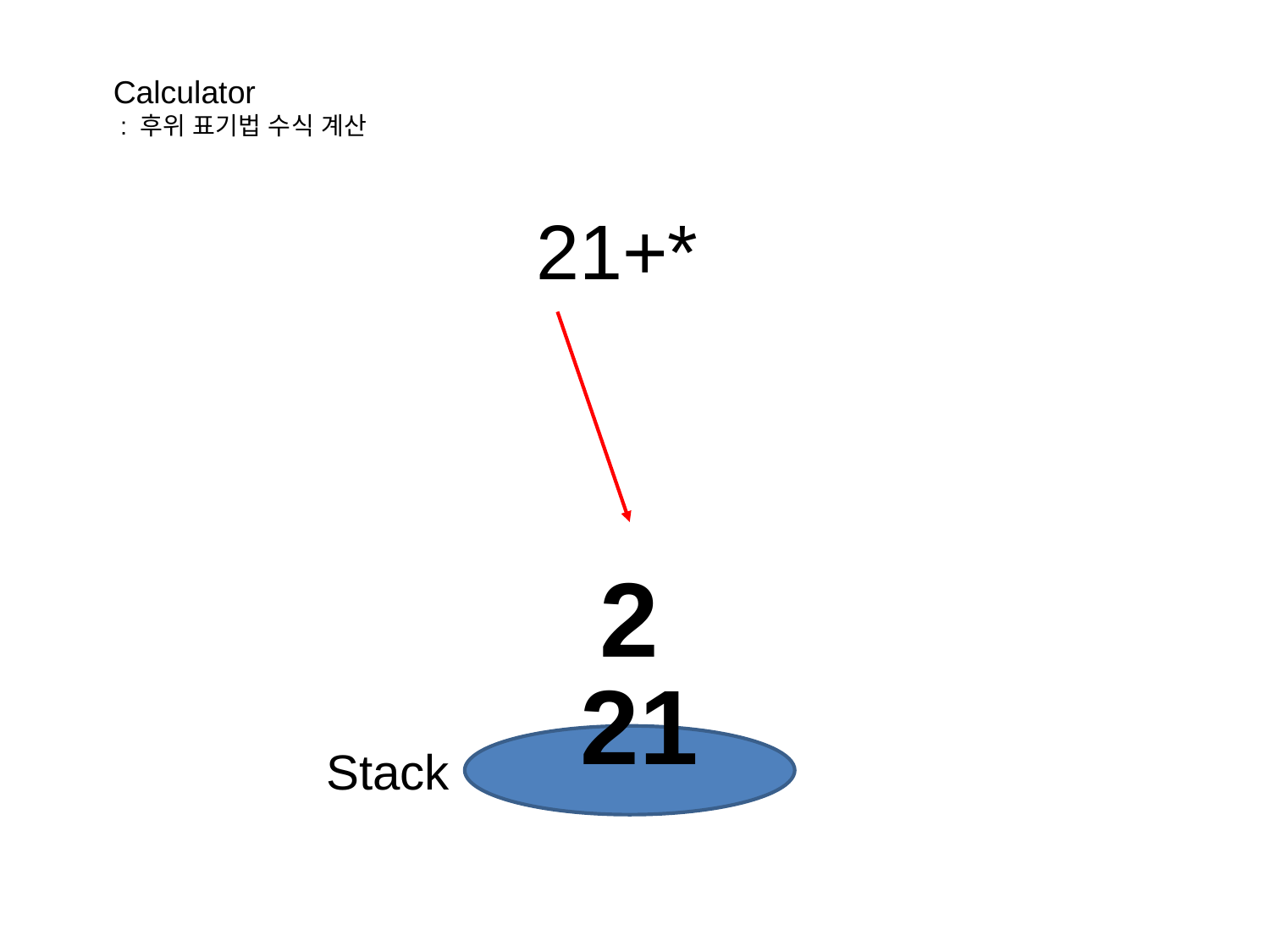

Calculator
 : 후위 표기법 수식 계산
21+*

2
21

Stack